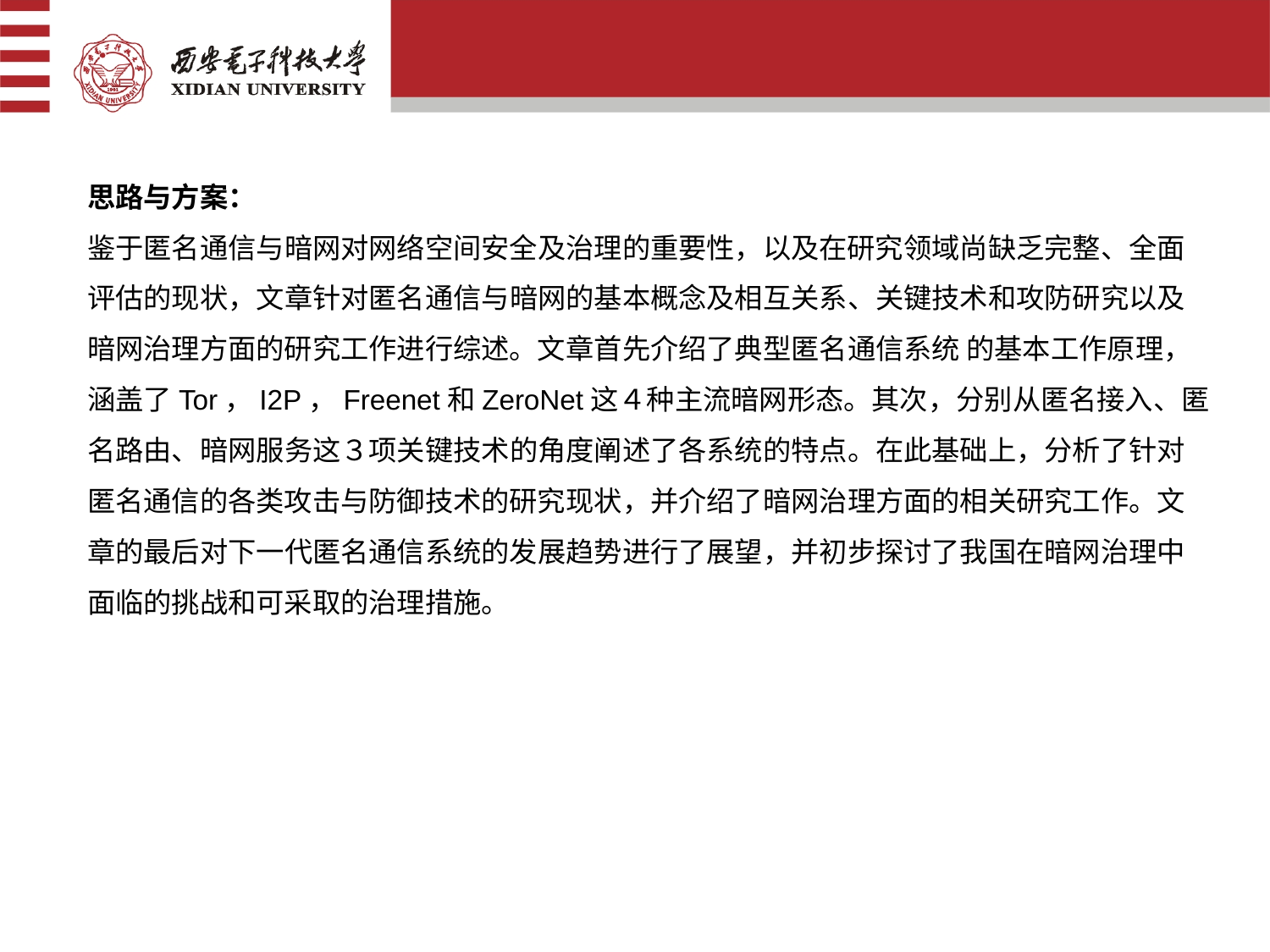

思路与方案：
鉴于匿名通信与暗网对网络空间安全及治理的重要性，以及在研究领域尚缺乏完整、全面评估的现状，文章针对匿名通信与暗网的基本概念及相互关系、关键技术和攻防研究以及暗网治理方面的研究工作进行综述。文章首先介绍了典型匿名通信系统 的基本工作原理，涵盖了Tor，I2P，Freenet和ZeroNet这４种主流暗网形态。其次，分别从匿名接入、匿名路由、暗网服务这３项关键技术的角度阐述了各系统的特点。在此基础上，分析了针对匿名通信的各类攻击与防御技术的研究现状，并介绍了暗网治理方面的相关研究工作。文章的最后对下一代匿名通信系统的发展趋势进行了展望，并初步探讨了我国在暗网治理中面临的挑战和可采取的治理措施。